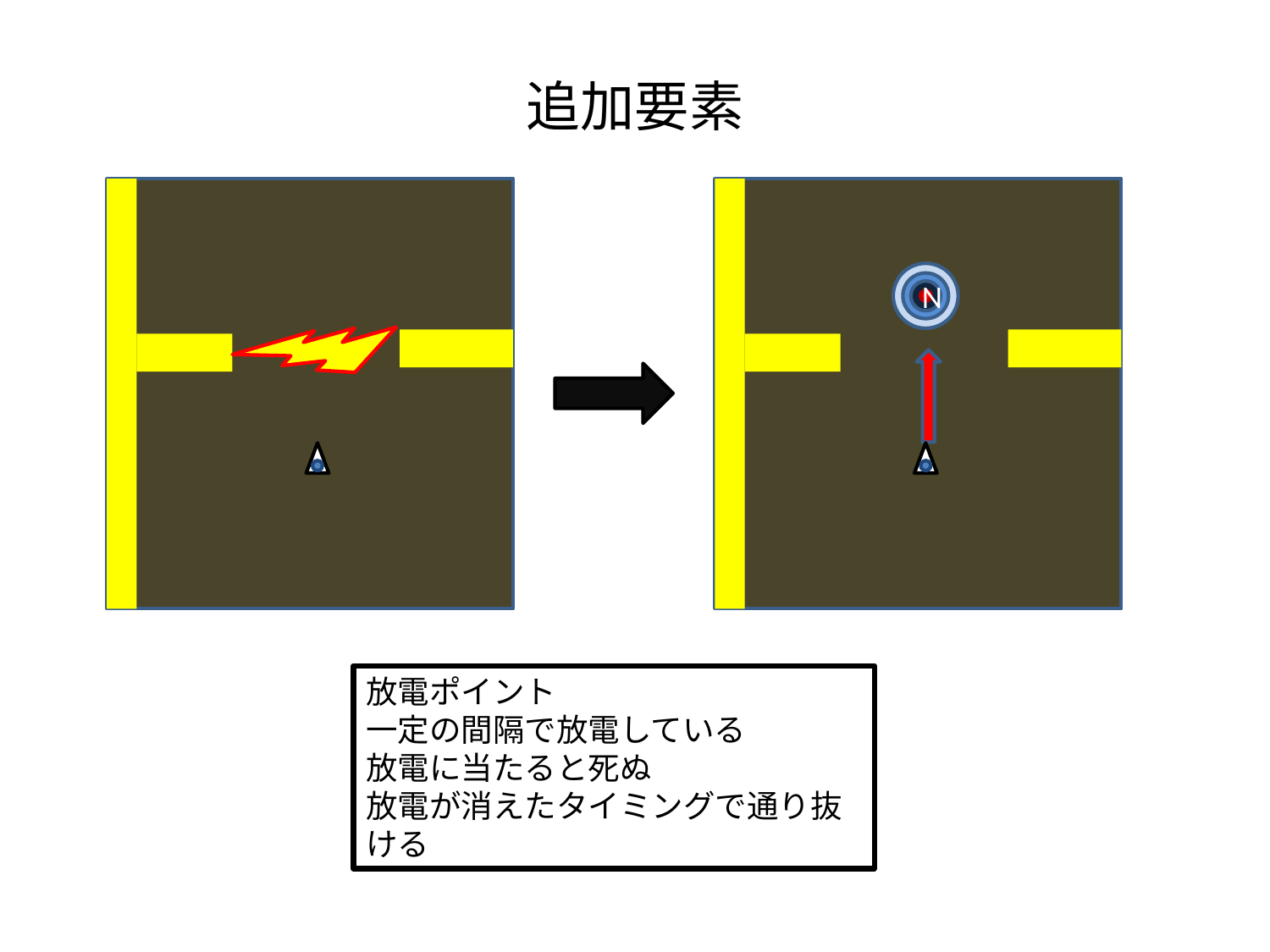

# 追加要素

N

放電ポイント
一定の間隔で放電している
放電に当たると死ぬ
放電が消えたタイミングで通り抜ける